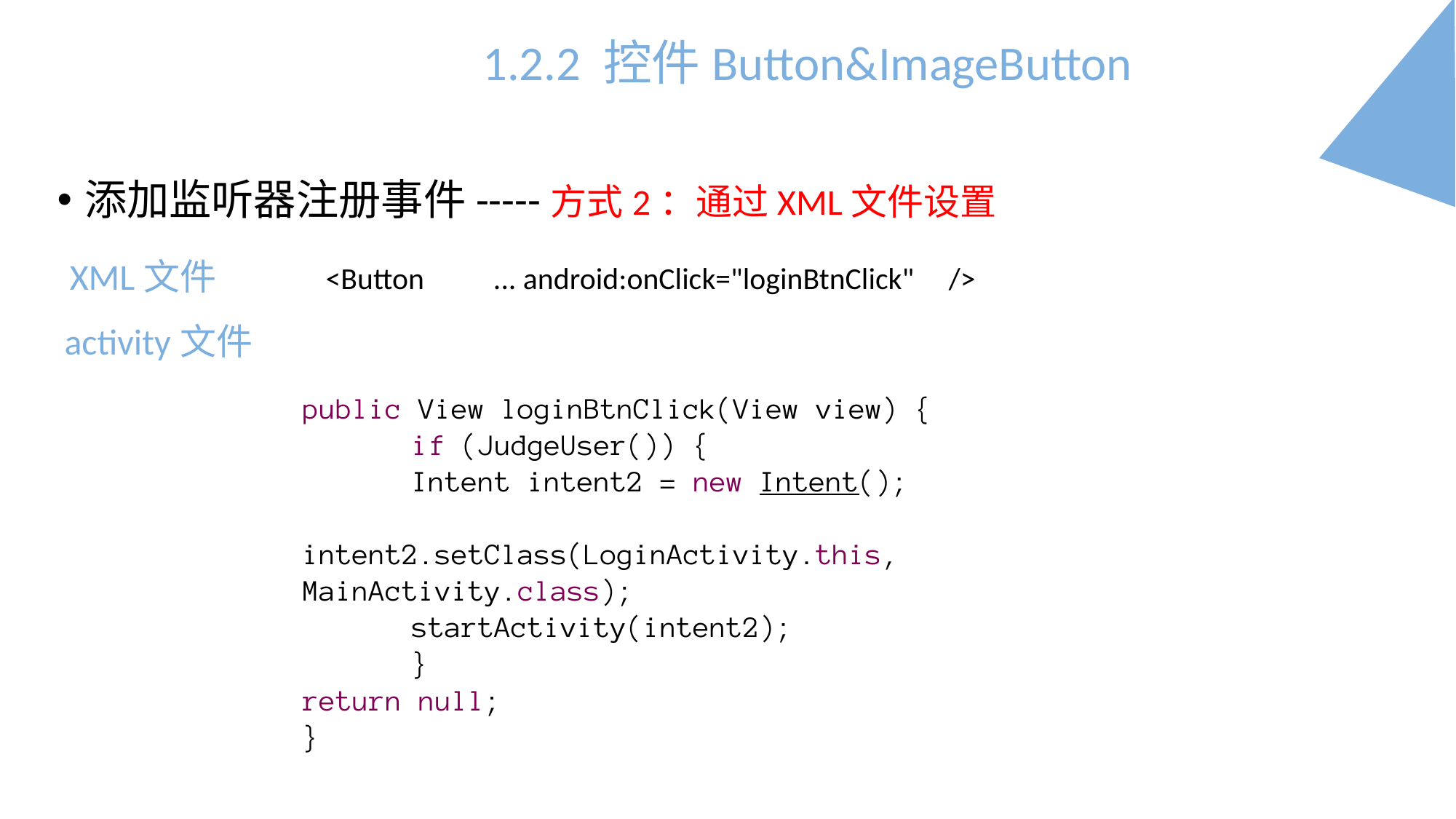

1.2.2 控件Button&ImageButton
添加监听器注册事件-----方式2：通过XML文件设置
XML文件
    <Button          ... android:onClick="loginBtnClick"     />
activity文件
public View loginBtnClick(View view) {
	if (JudgeUser()) {
	Intent intent2 = new Intent();	 	intent2.setClass(LoginActivity.this, 	MainActivity.class);
	startActivity(intent2);
	}
return null;
}